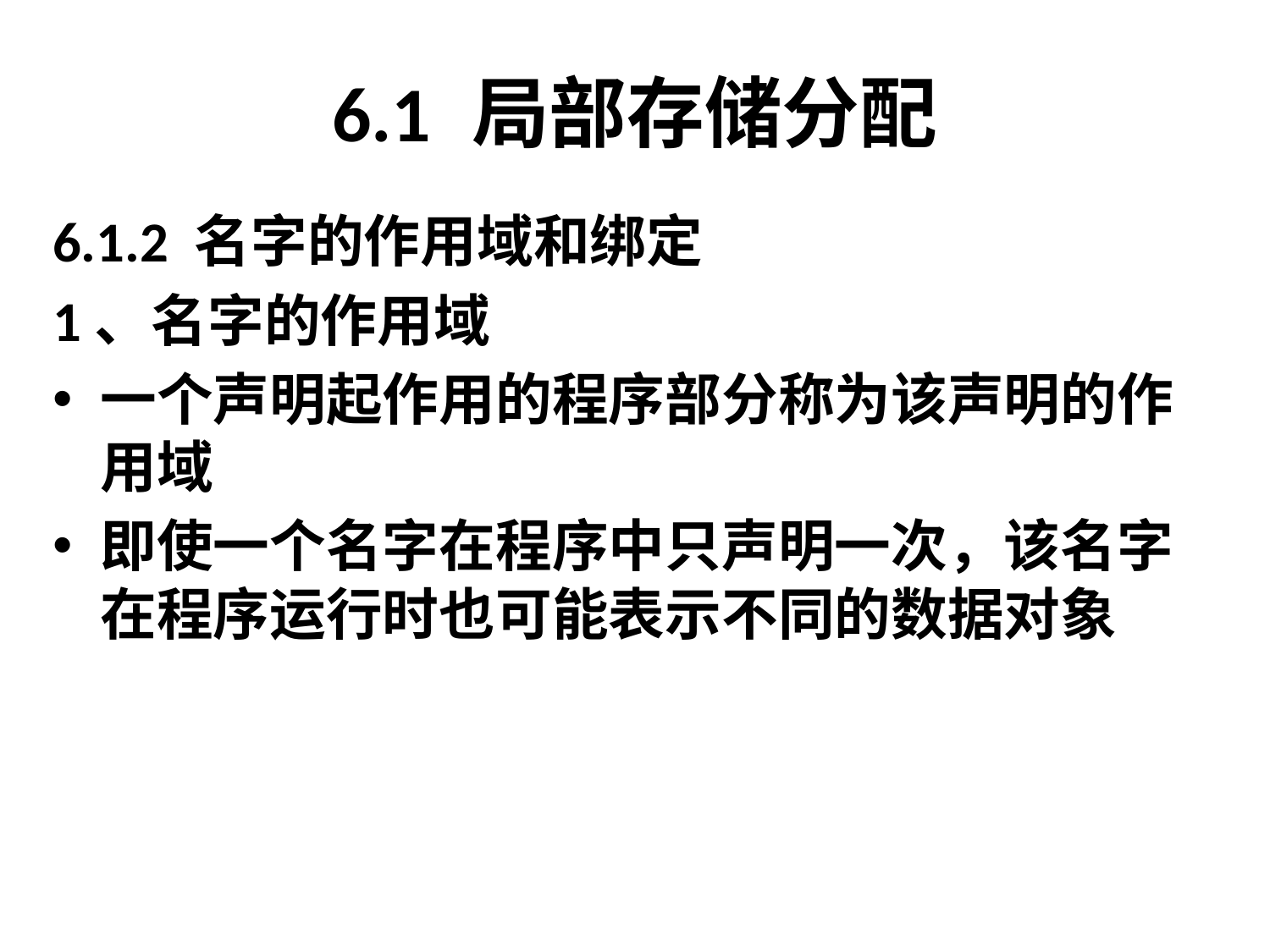

# 6.1 局部存储分配
6.1.2 名字的作用域和绑定
1、名字的作用域
一个声明起作用的程序部分称为该声明的作用域
即使一个名字在程序中只声明一次，该名字在程序运行时也可能表示不同的数据对象